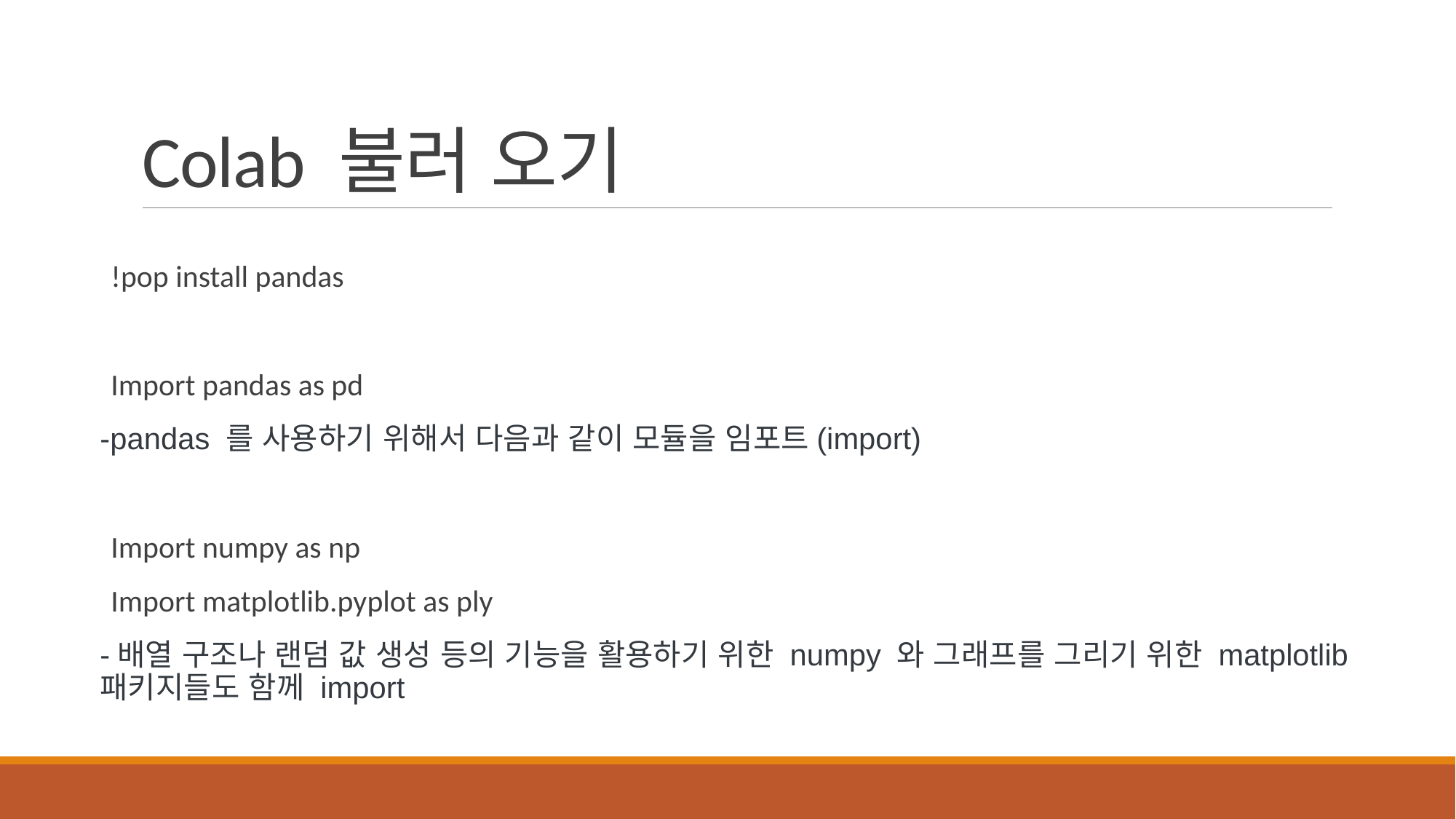

# Colab 불러 오기
!pop install pandas

Import pandas as pd
-pandas 를 사용하기 위해서 다음과 같이 모듈을 임포트(import)

Import numpy as np
Import matplotlib.pyplot as ply
-배열 구조나 랜덤 값 생성 등의 기능을 활용하기 위한 numpy 와 그래프를 그리기 위한 matplotlib 패키지들도 함께 import